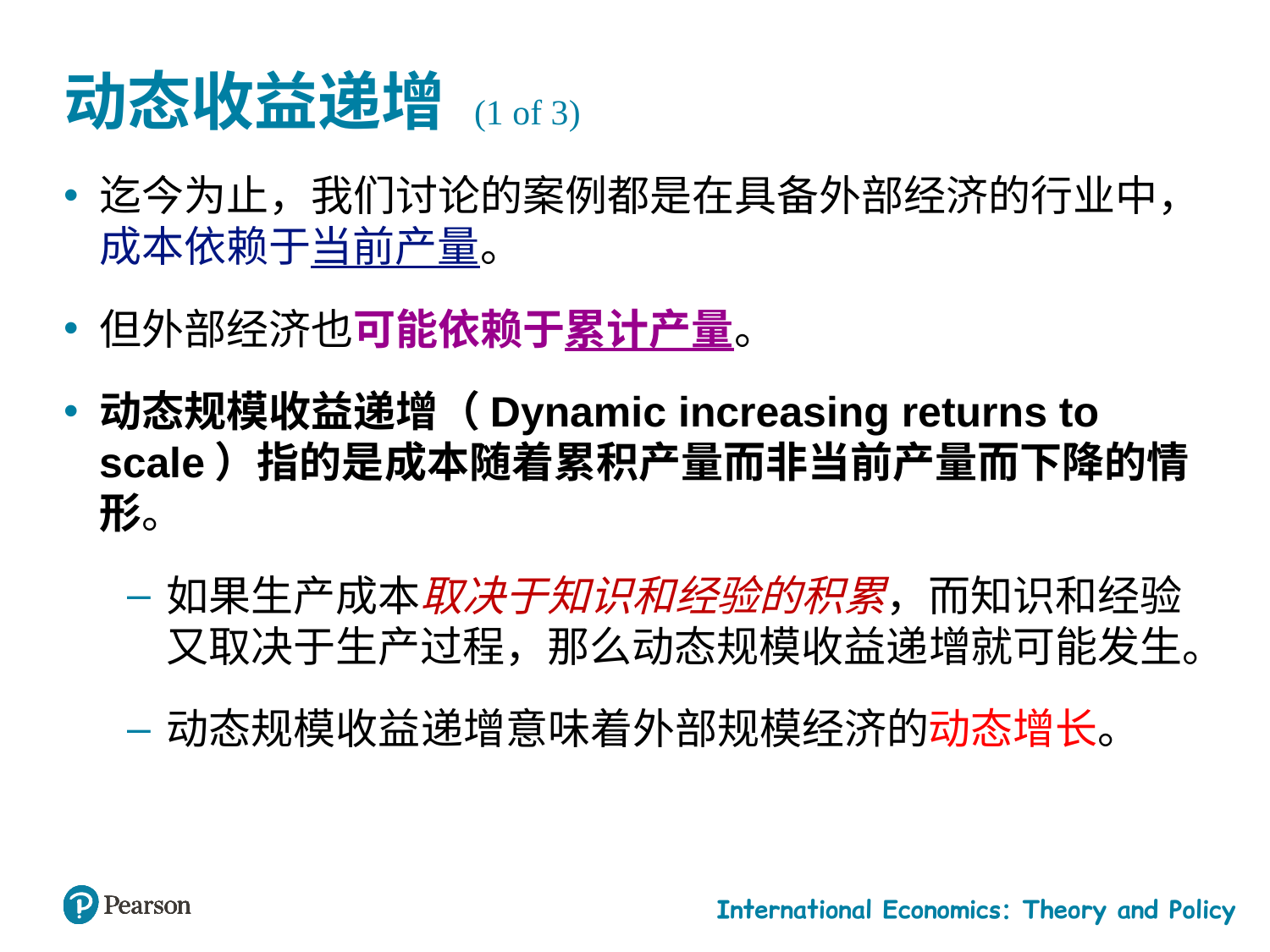

# 动态收益递增 (1 of 3)
迄今为止，我们讨论的案例都是在具备外部经济的行业中，成本依赖于当前产量。
但外部经济也可能依赖于累计产量。
动态规模收益递增（Dynamic increasing returns to scale）指的是成本随着累积产量而非当前产量而下降的情形。
如果生产成本取决于知识和经验的积累，而知识和经验又取决于生产过程，那么动态规模收益递增就可能发生。
动态规模收益递增意味着外部规模经济的动态增长。